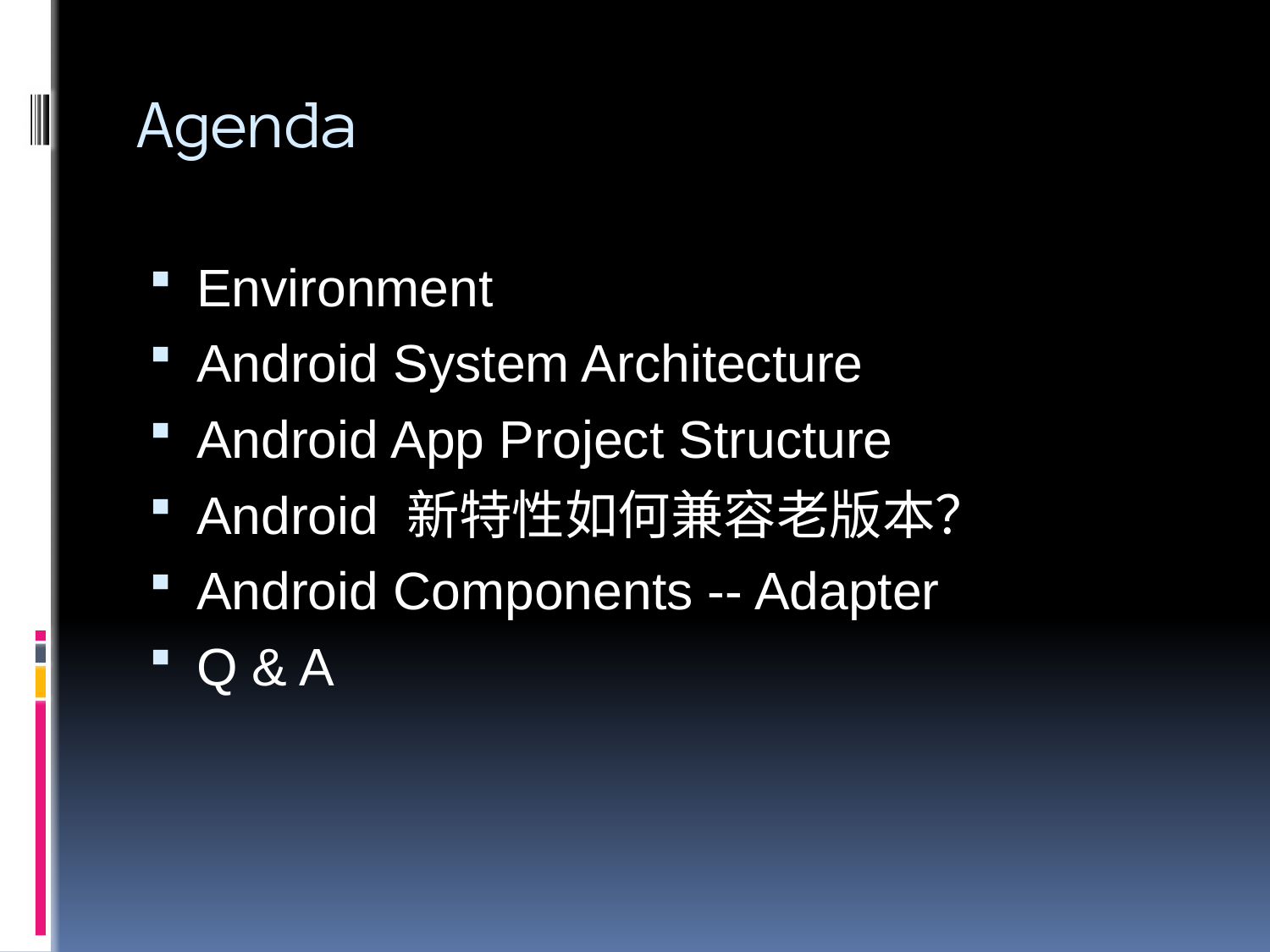

# Agenda
Environment
Android System Architecture
Android App Project Structure
Android 新特性如何兼容老版本？
Android Components -- Adapter
Q & A